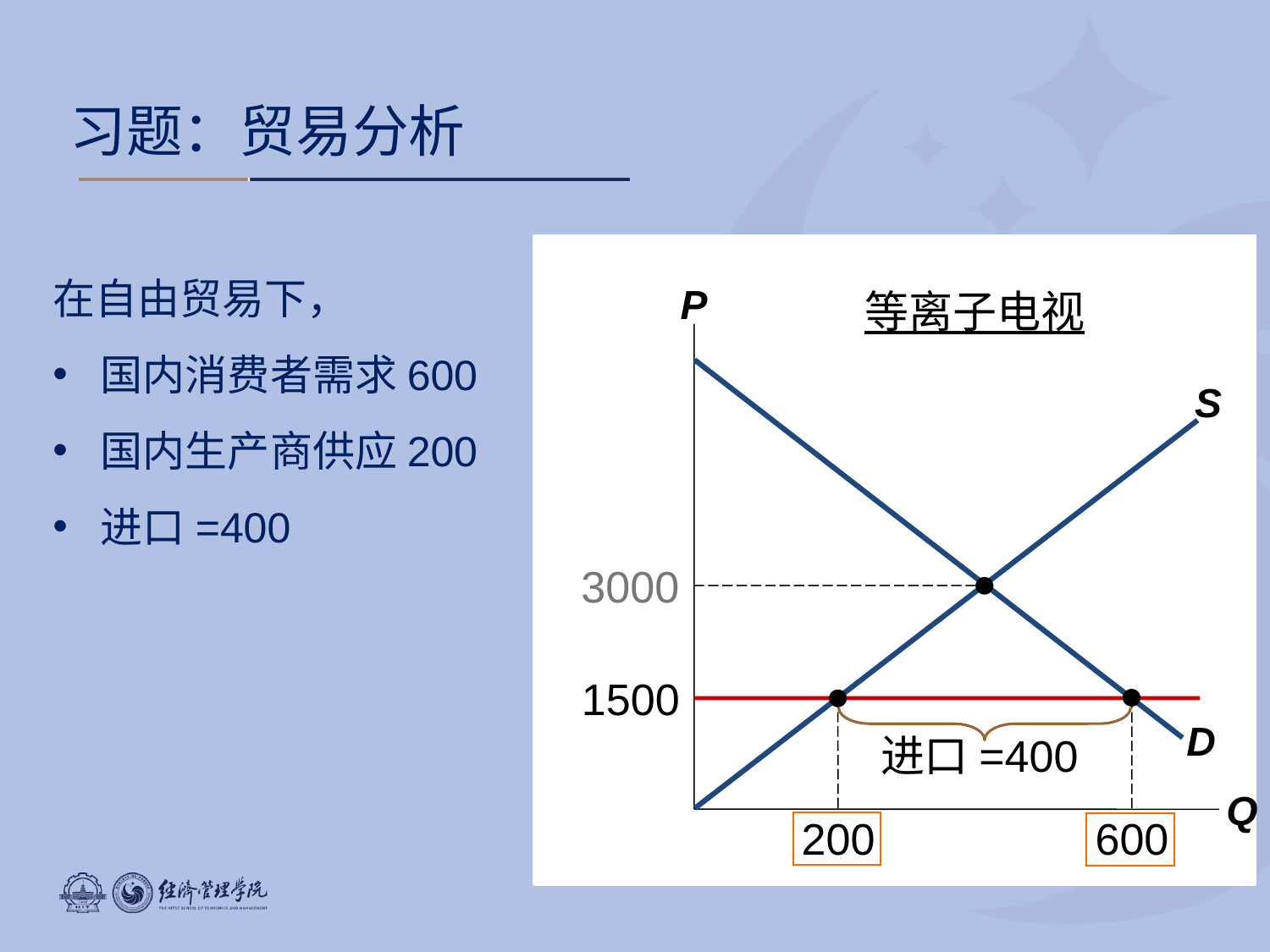

习题：贸易分析

在自由贸易下，
国内消费者需求600
国内生产商供应200
进口=400
P

Q
等离子电视

D
S

3000

1500

600

200

进口=400